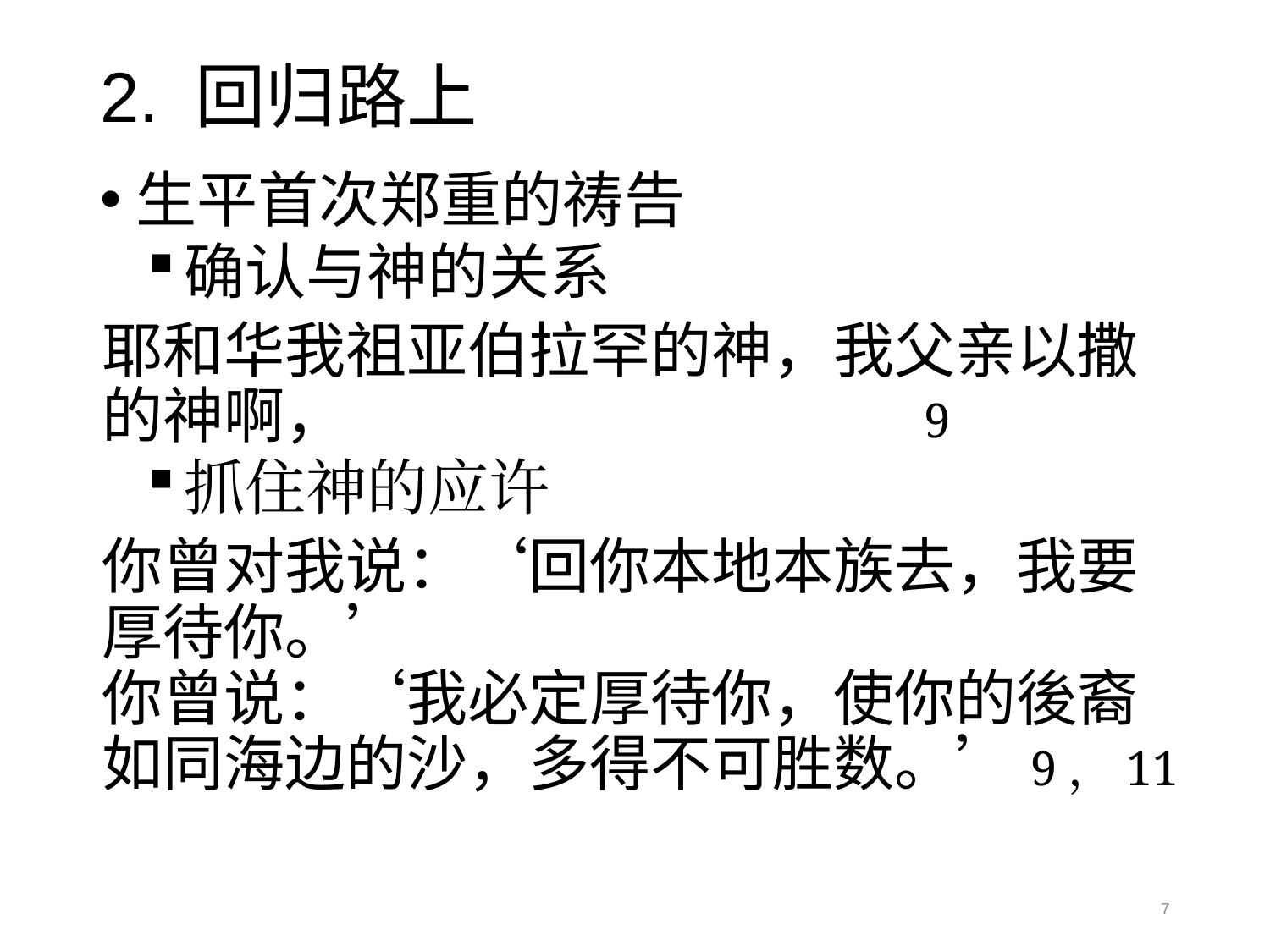

# 2. 回归路上
生平首次郑重的祷告
确认与神的关系
耶和华我祖亚伯拉罕的神，我父亲以撒的神啊，                                         9
抓住神的应许
你曾对我说：‘回你本地本族去，我要厚待你。’
你曾说：‘我必定厚待你，使你的後裔如同海边的沙，多得不可胜数。’9，11
7